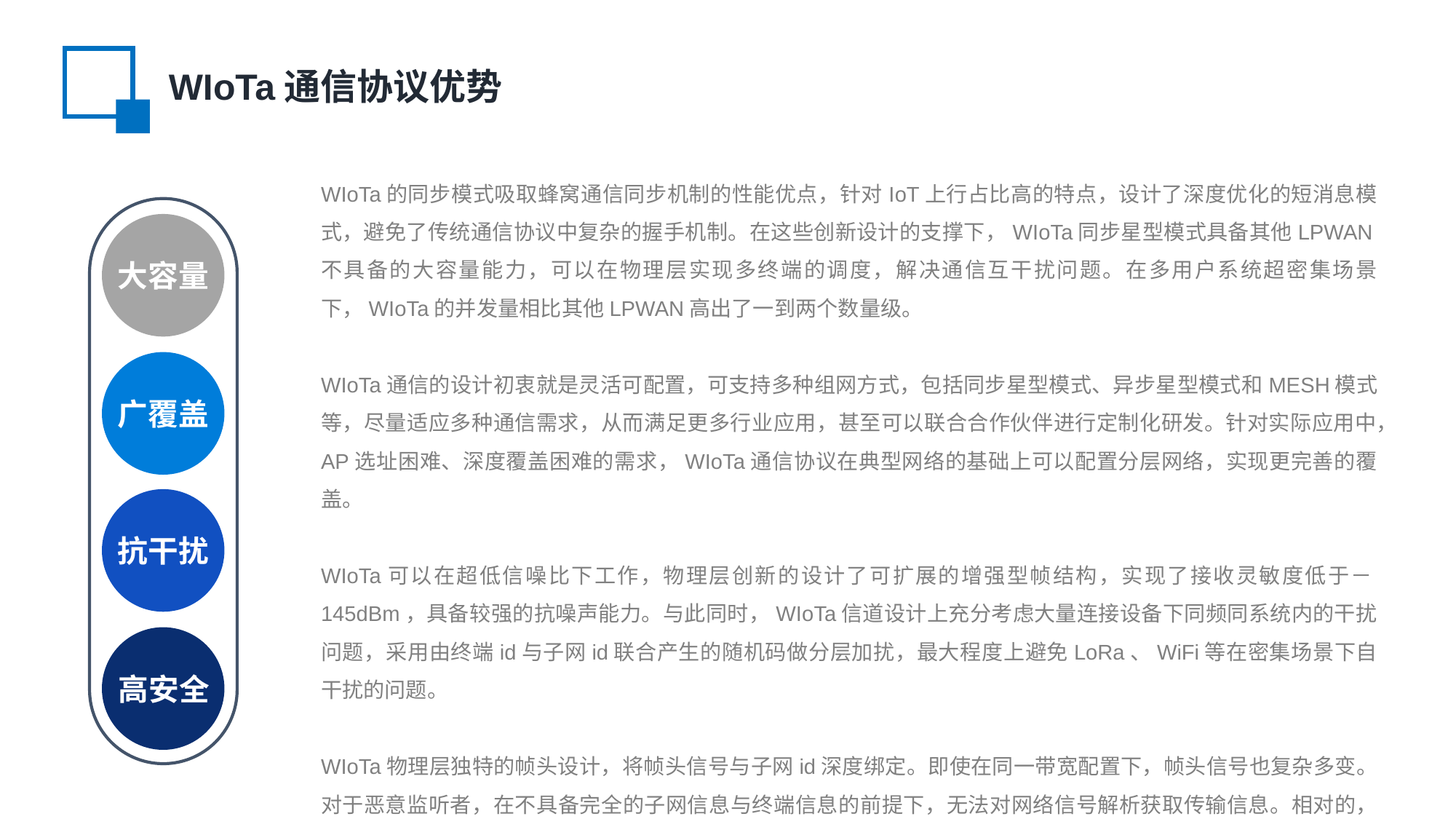

WIoTa通信协议优势

WIoTa的同步模式吸取蜂窝通信同步机制的性能优点，针对IoT上行占比高的特点，设计了深度优化的短消息模式，避免了传统通信协议中复杂的握手机制。在这些创新设计的支撑下，WIoTa同步星型模式具备其他LPWAN不具备的大容量能力，可以在物理层实现多终端的调度，解决通信互干扰问题。在多用户系统超密集场景下，WIoTa的并发量相比其他LPWAN高出了一到两个数量级。

WIoTa通信的设计初衷就是灵活可配置，可支持多种组网方式，包括同步星型模式、异步星型模式和MESH模式等，尽量适应多种通信需求，从而满足更多行业应用，甚至可以联合合作伙伴进行定制化研发。针对实际应用中，AP选址困难、深度覆盖困难的需求，WIoTa通信协议在典型网络的基础上可以配置分层网络，实现更完善的覆盖。

WIoTa可以在超低信噪比下工作，物理层创新的设计了可扩展的增强型帧结构，实现了接收灵敏度低于－145dBm，具备较强的抗噪声能力。与此同时，WIoTa信道设计上充分考虑大量连接设备下同频同系统内的干扰问题，采用由终端id与子网id联合产生的随机码做分层加扰，最大程度上避免LoRa、WiFi等在密集场景下自干扰的问题。

WIoTa物理层独特的帧头设计，将帧头信号与子网id深度绑定。即使在同一带宽配置下，帧头信号也复杂多变。对于恶意监听者，在不具备完全的子网信息与终端信息的前提下，无法对网络信号解析获取传输信息。相对的，恶意发送WIoTa信号也无法对当前网络造成影响，不会导致网络瘫痪。

高安全
大容量
广覆盖
抗干扰